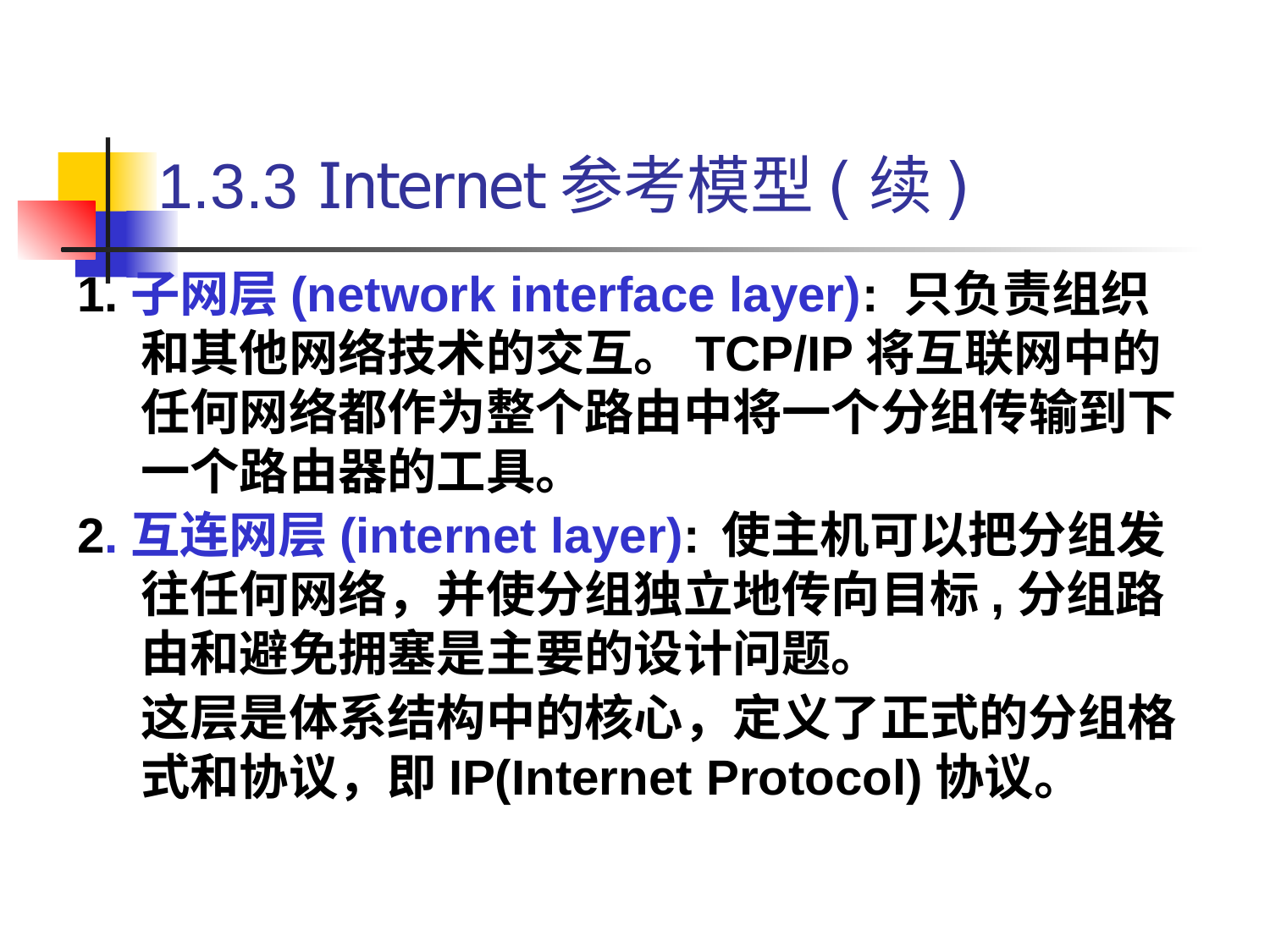

# 1.3.3 Internet参考模型(续)
1.子网层(network interface layer): 只负责组织和其他网络技术的交互。TCP/IP将互联网中的任何网络都作为整个路由中将一个分组传输到下一个路由器的工具。
2.互连网层(internet layer): 使主机可以把分组发往任何网络，并使分组独立地传向目标,分组路由和避免拥塞是主要的设计问题。
	这层是体系结构中的核心，定义了正式的分组格式和协议，即IP(Internet Protocol)协议。